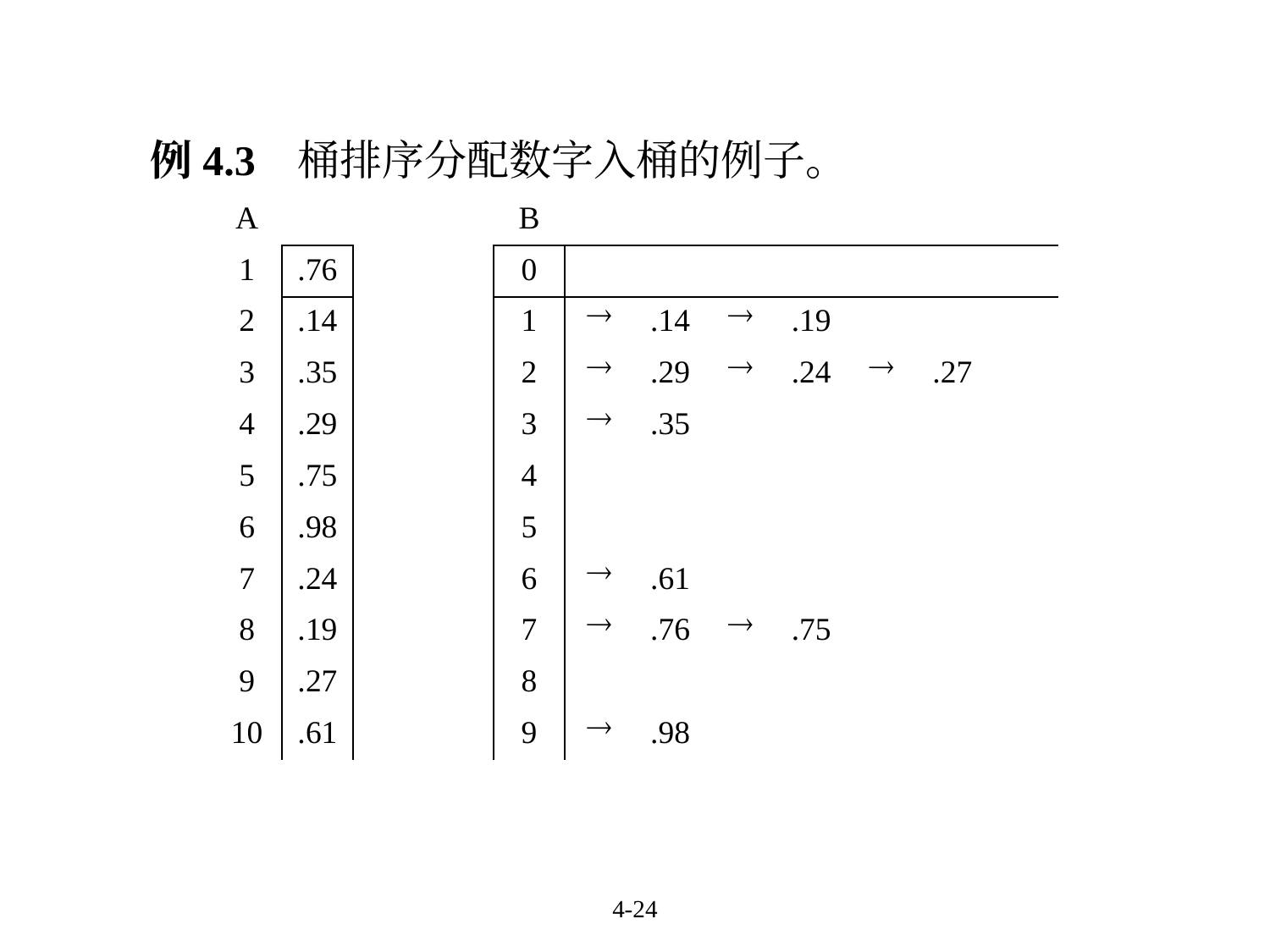

例4.3   桶排序分配数字入桶的例子。

| A |  |  |  | B |  |  |  |  |  |  |  |
| --- | --- | --- | --- | --- | --- | --- | --- | --- | --- | --- | --- |
| 1 | .76 |  |  | 0 |  |  |  |  |  |  |  |
| 2 | .14 |  |  | 1 | → | .14 | → | .19 |  |  |  |
| 3 | .35 |  |  | 2 | → | .29 | → | .24 | → | .27 |  |
| 4 | .29 |  |  | 3 | → | .35 |  |  |  |  |  |
| 5 | .75 |  |  | 4 |  |  |  |  |  |  |  |
| 6 | .98 |  |  | 5 |  |  |  |  |  |  |  |
| 7 | .24 |  |  | 6 | → | .61 |  |  |  |  |  |
| 8 | .19 |  |  | 7 | → | .76 | → | .75 |  |  |  |
| 9 | .27 |  |  | 8 |  |  |  |  |  |  |  |
| 10 | .61 |  |  | 9 | → | .98 |  |  |  |  |  |
4-24